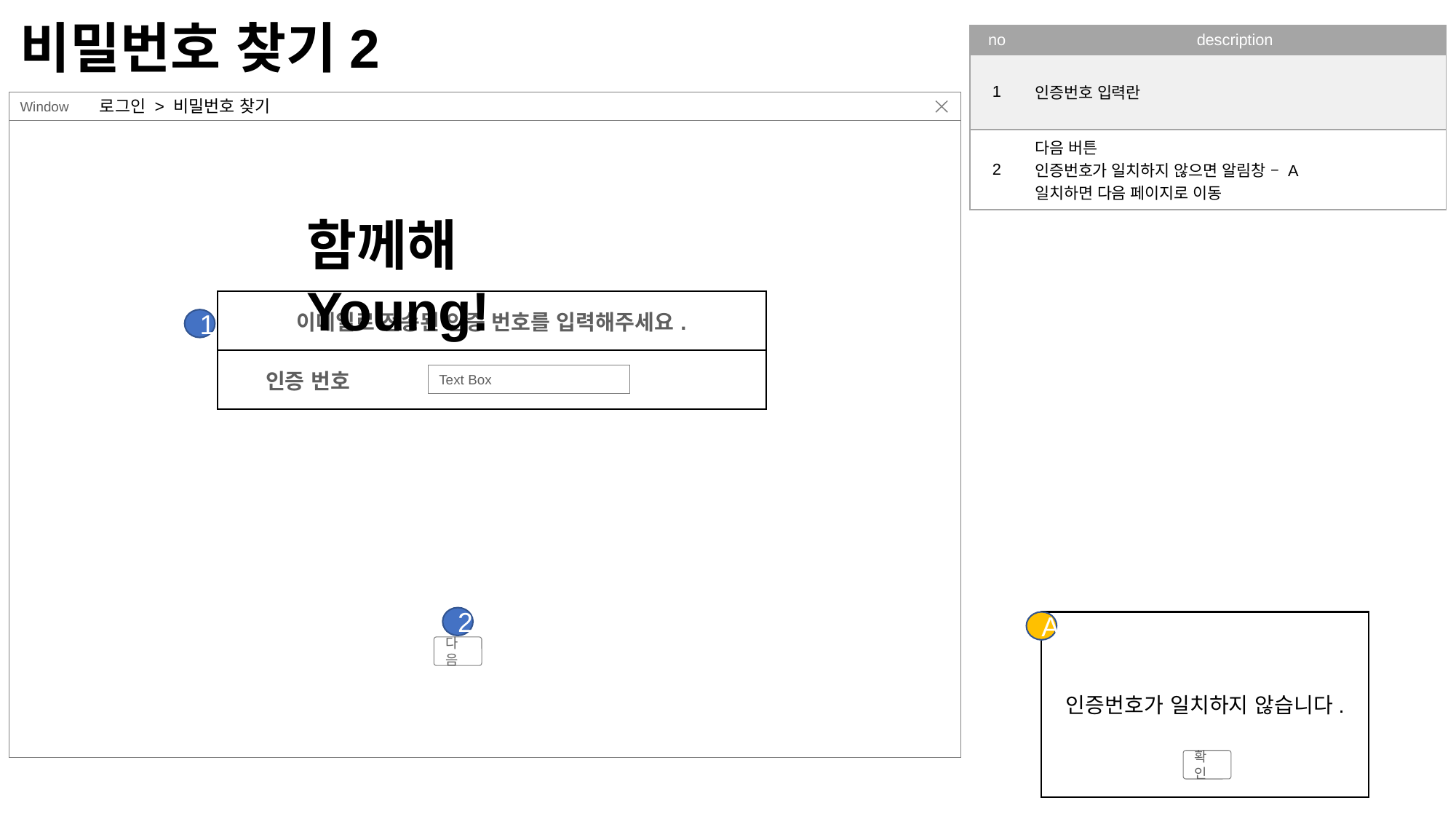

# 비밀번호 찾기2
| no | description |
| --- | --- |
| 1 | 인증번호 입력란 |
| 2 | 다음 버튼 인증번호가 일치하지 않으면 알림창 – A 일치하면 다음 페이지로 이동 |
로그인 > 비밀번호 찾기
Window

함께해Young!
| 이메일로 전송된 인증 번호를 입력해주세요. |  |
| --- | --- |
| 인증 번호 |  |
1
Text Box
2
A
인증번호가 일치하지 않습니다.
다음
확인